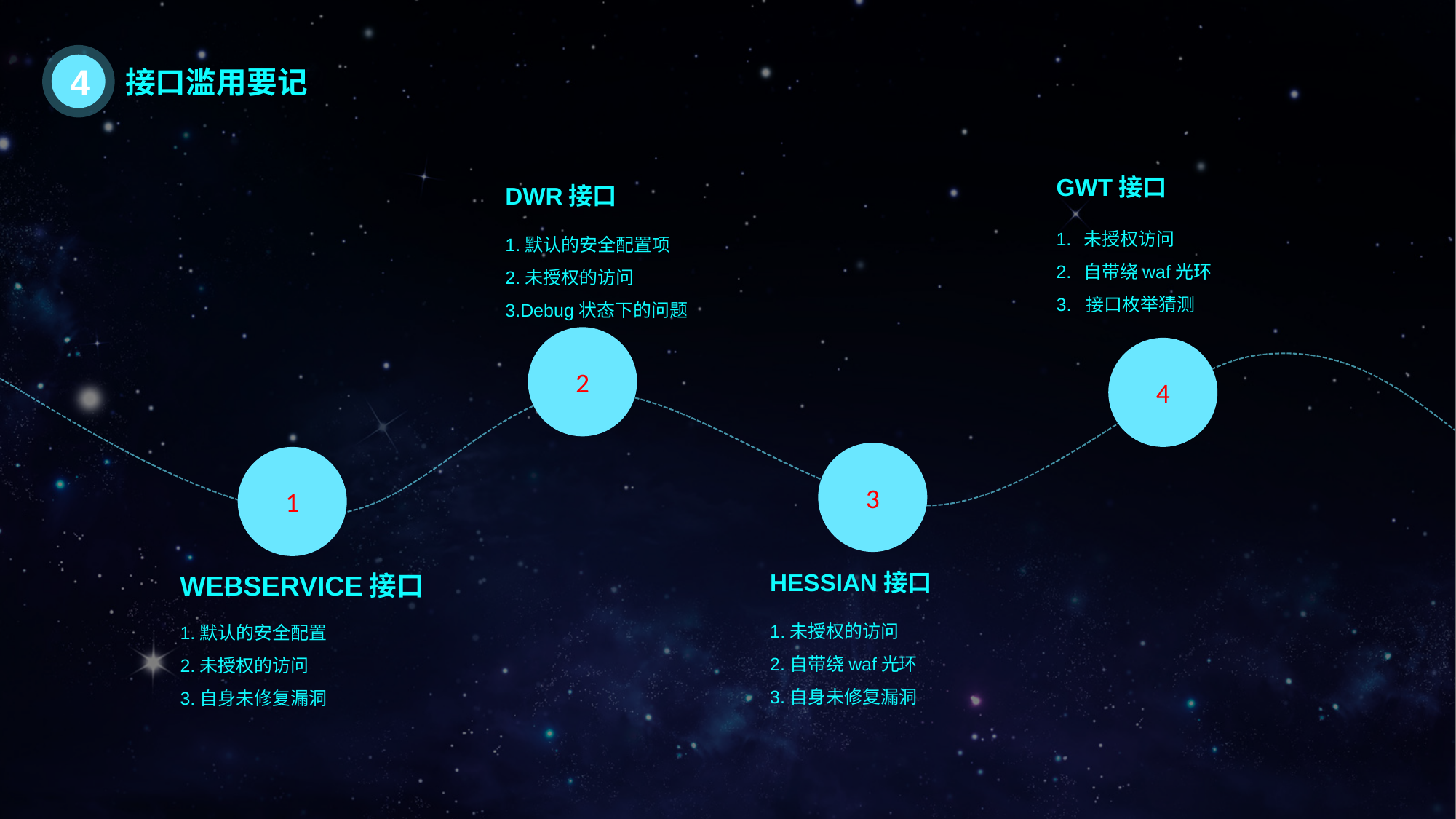

4
接口滥用要记
GWT接口
未授权访问
自带绕waf光环
3.  接口枚举猜测
DWR接口
1.默认的安全配置项
2.未授权的访问
3.Debug状态下的问题
2
4

3
1
HESSIAN接口
1.未授权的访问
2.自带绕waf光环
3.自身未修复漏洞
WEBSERVICE接口

1.默认的安全配置
2.未授权的访问
3.自身未修复漏洞